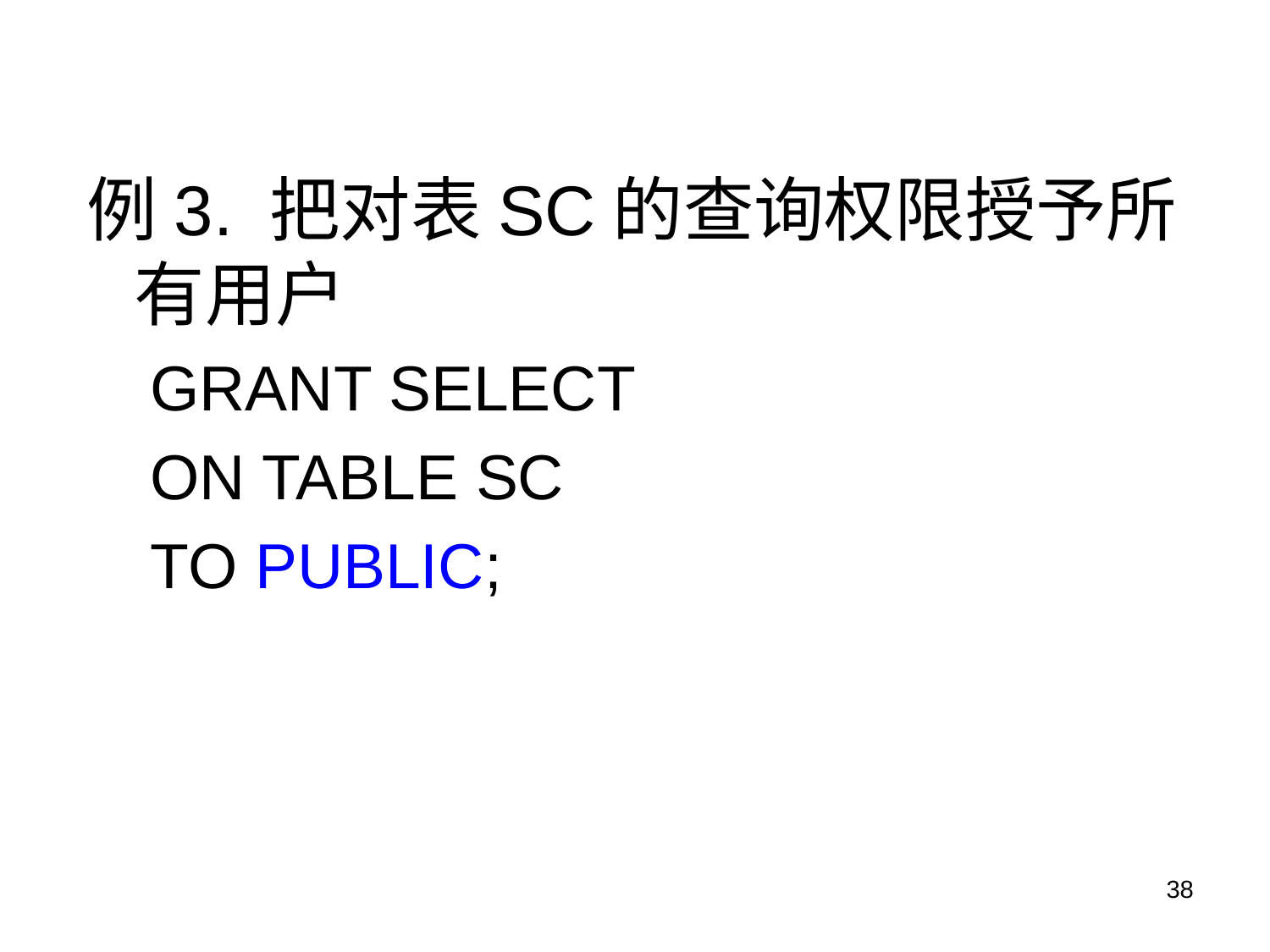

例3. 把对表SC的查询权限授予所有用户
GRANT SELECT
ON TABLE SC
TO PUBLIC;

38